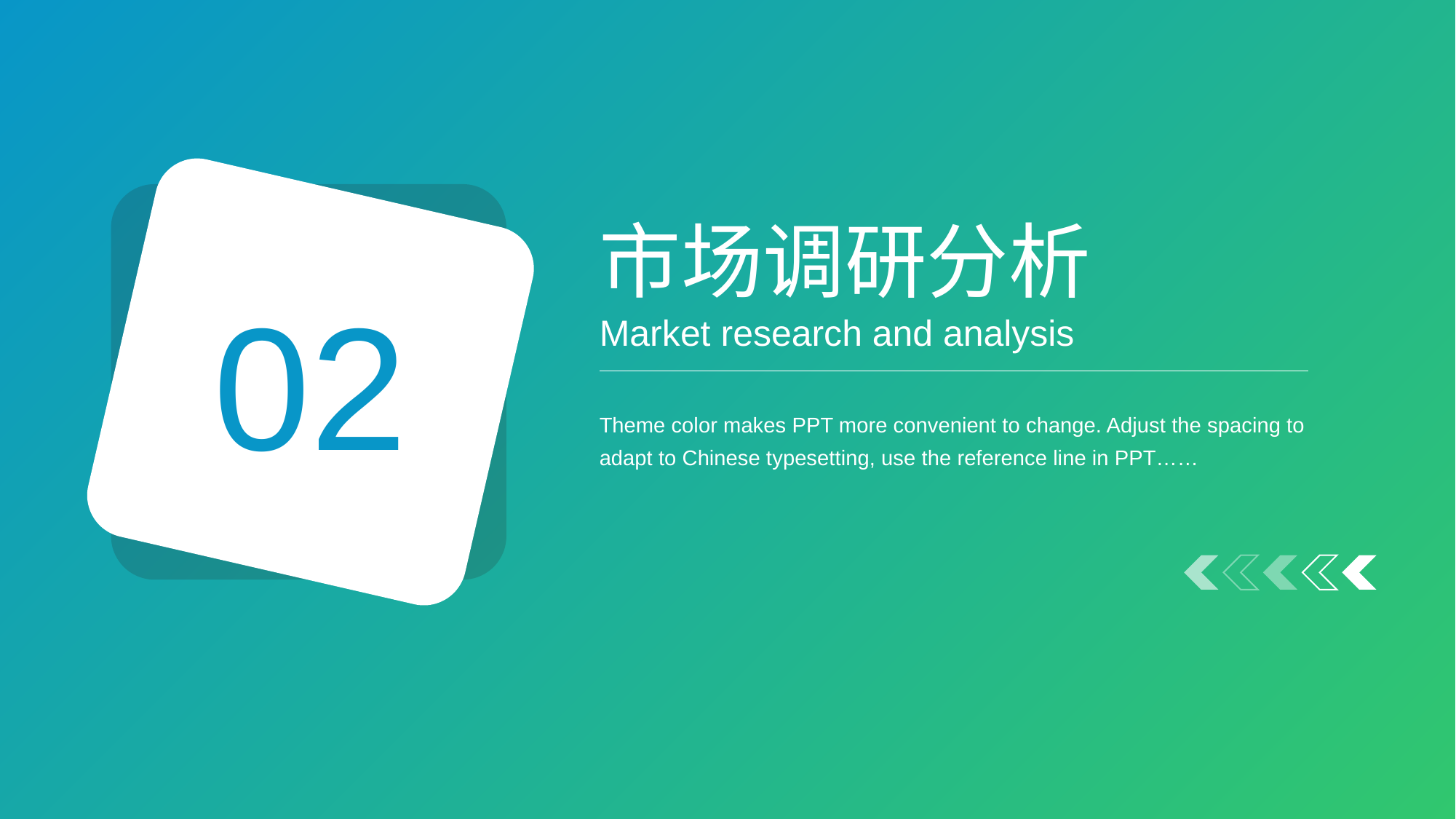

市场调研分析
02
Market research and analysis
Theme color makes PPT more convenient to change. Adjust the spacing to adapt to Chinese typesetting, use the reference line in PPT……